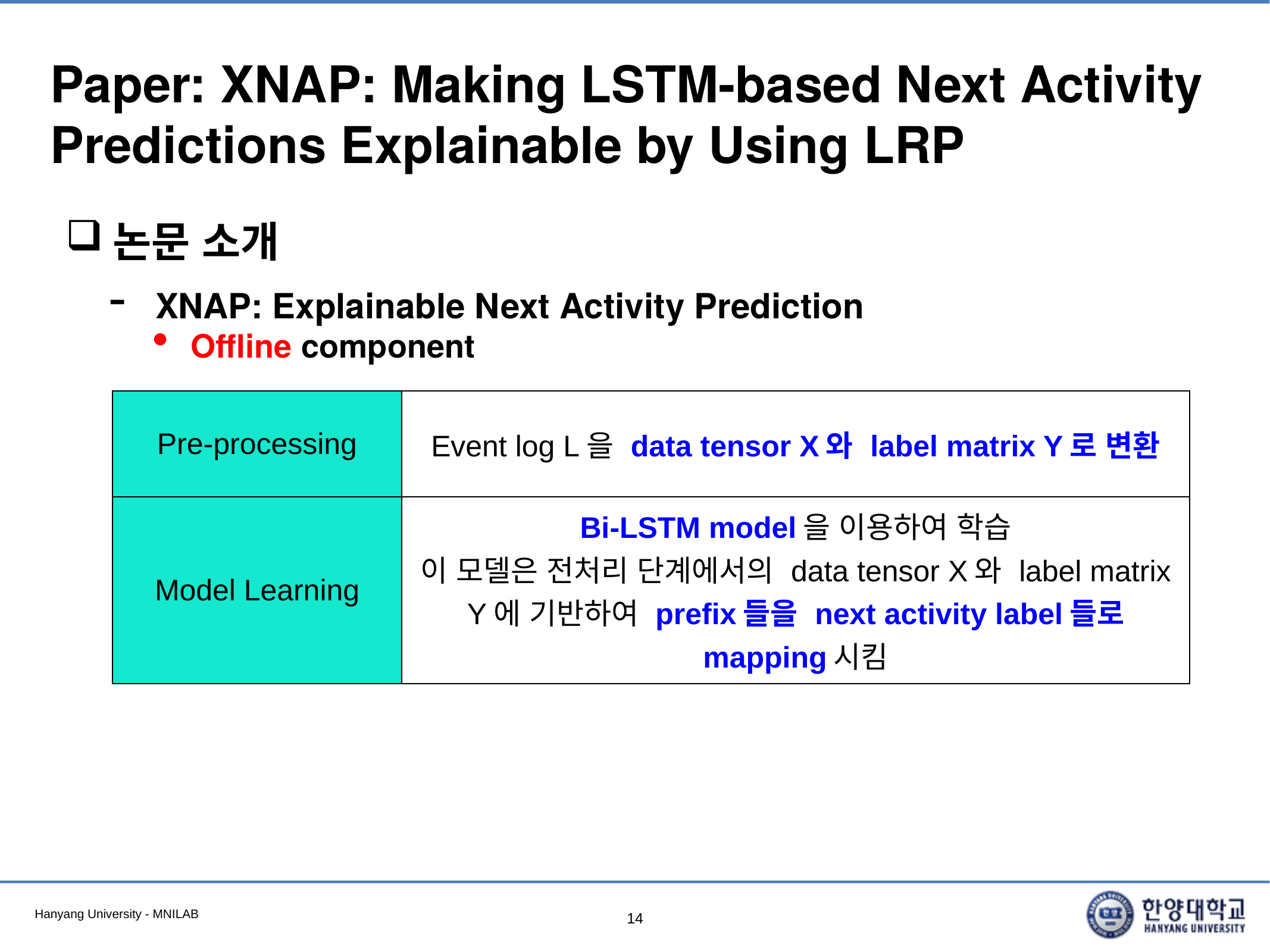

# Paper: XNAP: Making LSTM-based Next Activity Predictions Explainable by Using LRP
논문 소개
XNAP: Explainable Next Activity Prediction
Offline component
| Pre-processing | Event log L을 data tensor X와 label matrix Y로 변환 |
| --- | --- |
| Model Learning | Bi-LSTM model을 이용하여 학습 이 모델은 전처리 단계에서의 data tensor X와 label matrix Y에 기반하여 prefix들을 next activity label들로 mapping시킴 |
14